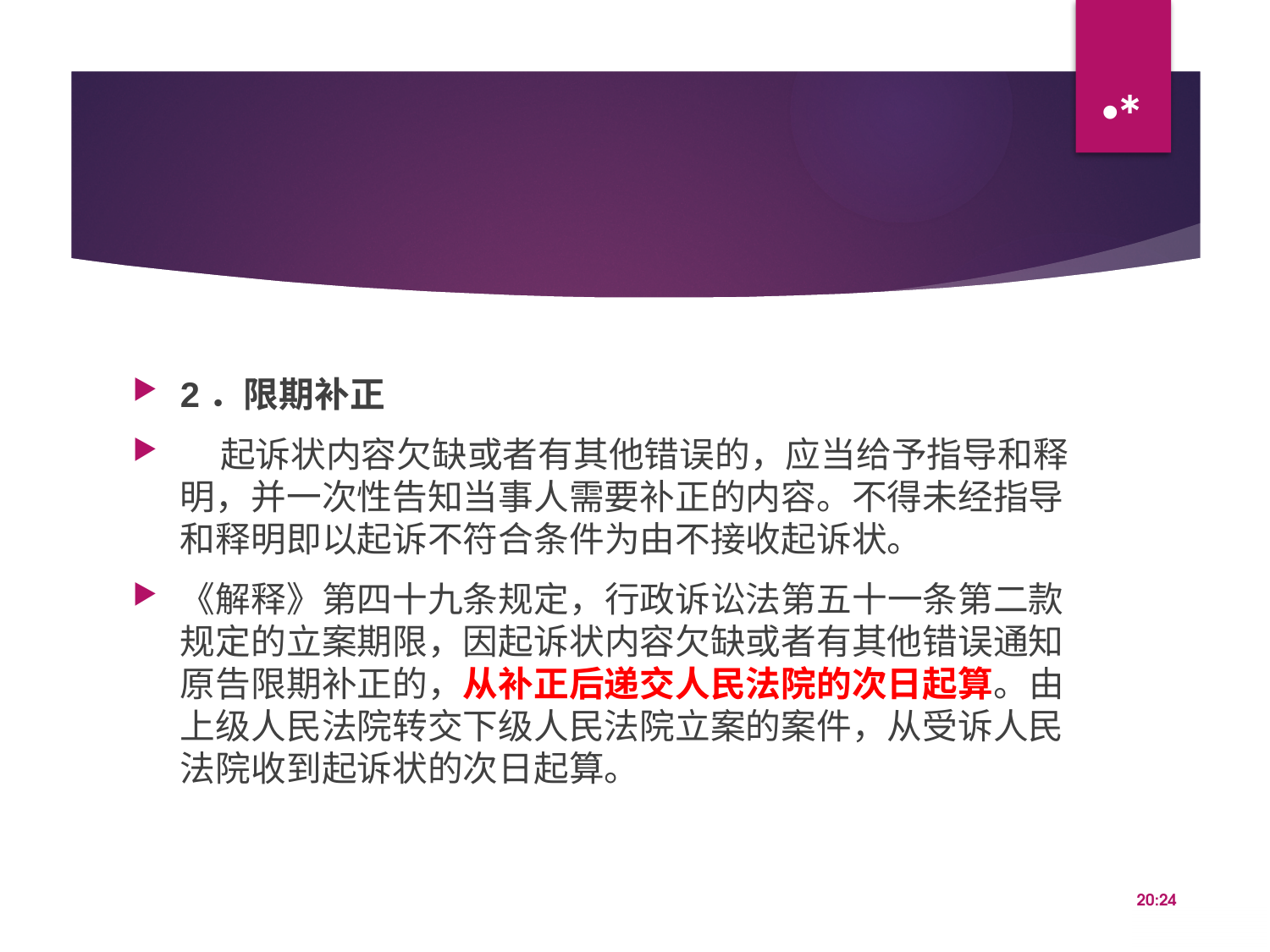

*
#
2．限期补正
    起诉状内容欠缺或者有其他错误的，应当给予指导和释明，并一次性告知当事人需要补正的内容。不得未经指导和释明即以起诉不符合条件为由不接收起诉状。
《解释》第四十九条规定，行政诉讼法第五十一条第二款规定的立案期限，因起诉状内容欠缺或者有其他错误通知原告限期补正的，从补正后递交人民法院的次日起算。由上级人民法院转交下级人民法院立案的案件，从受诉人民法院收到起诉状的次日起算。

20:24